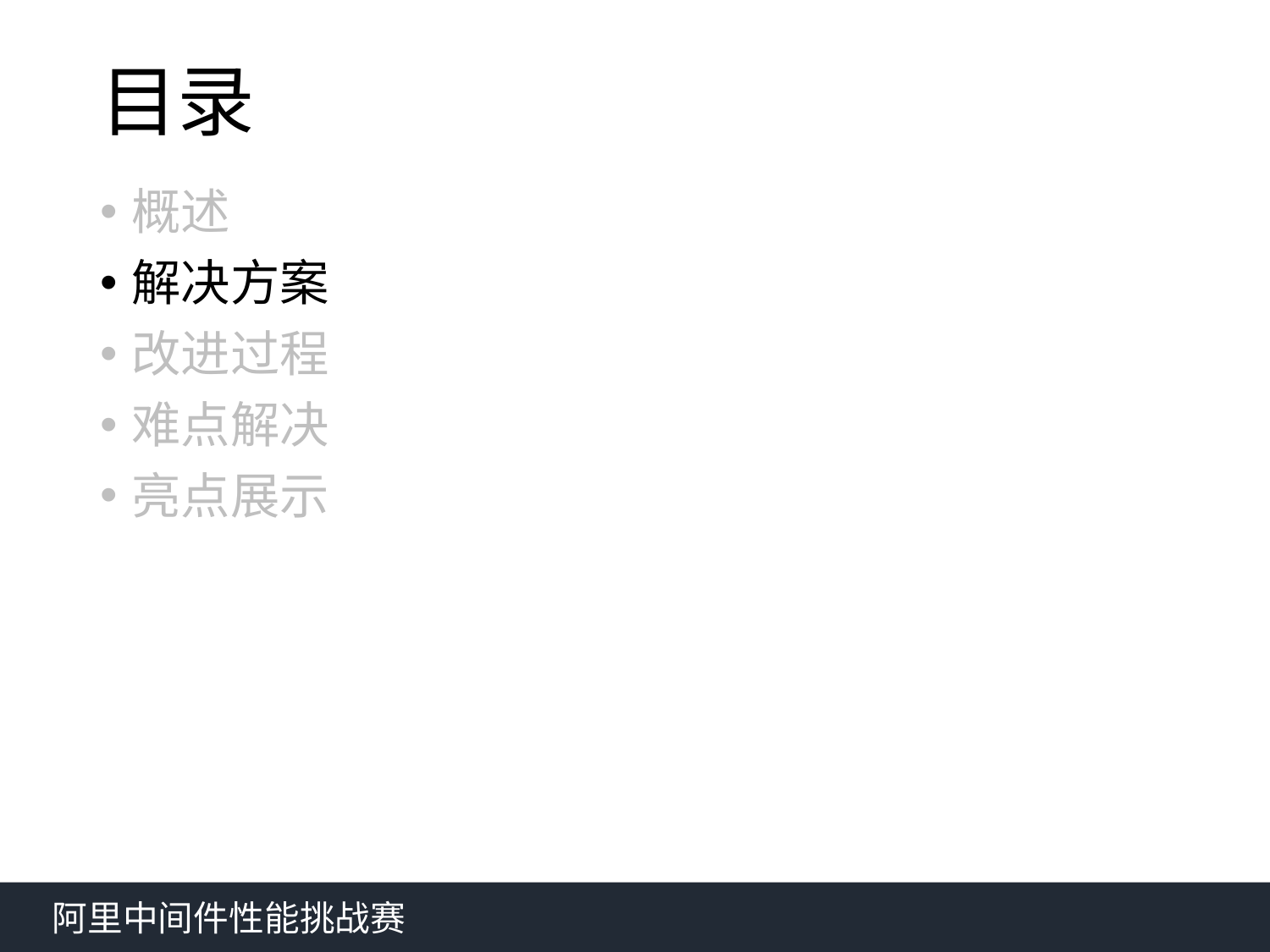

# 目录
概述
解决方案
改进过程
难点解决
亮点展示